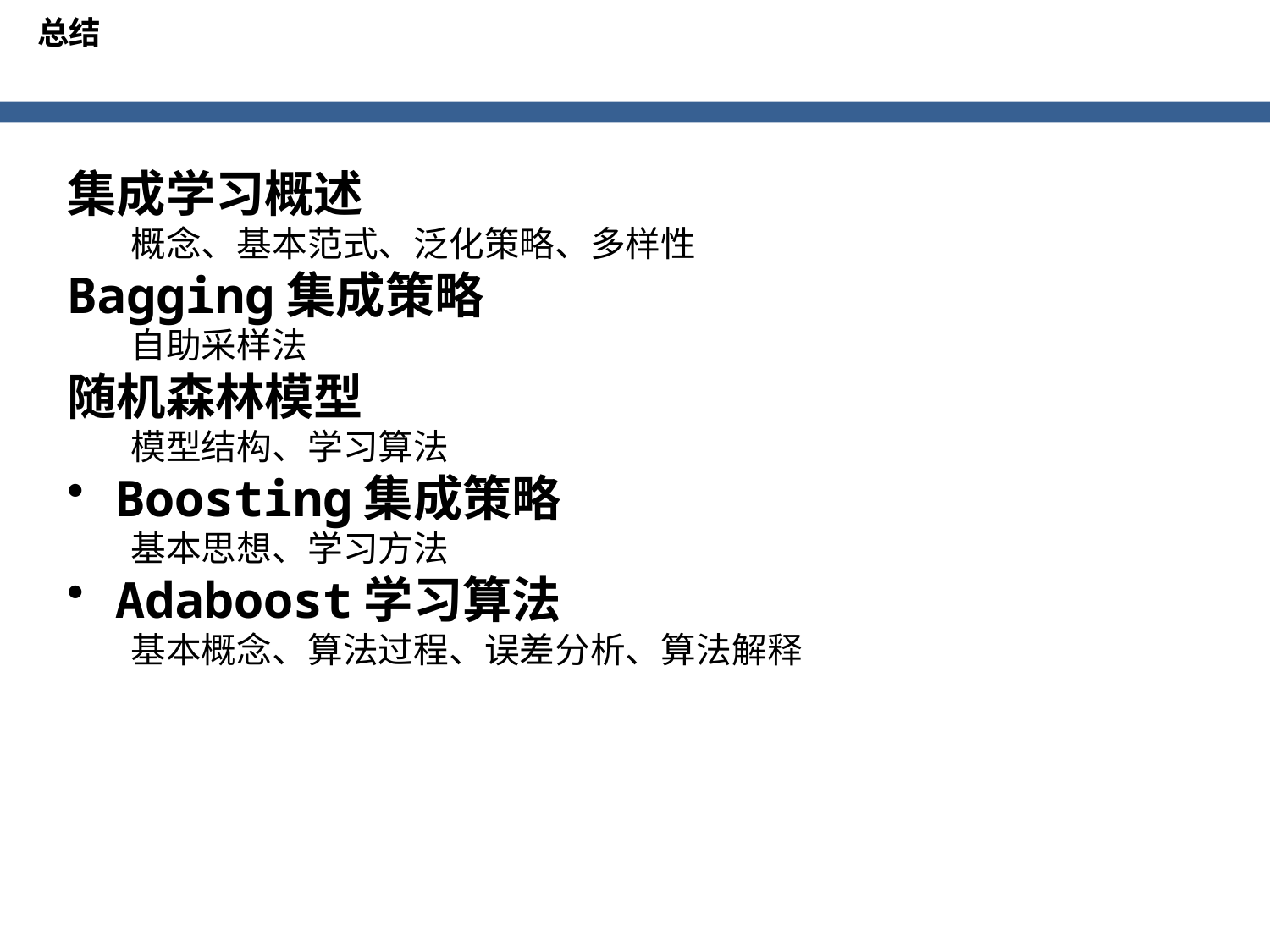

总结
集成学习概述
概念、基本范式、泛化策略、多样性
Bagging集成策略
自助采样法
随机森林模型
模型结构、学习算法
Boosting集成策略
基本思想、学习方法
Adaboost学习算法
基本概念、算法过程、误差分析、算法解释